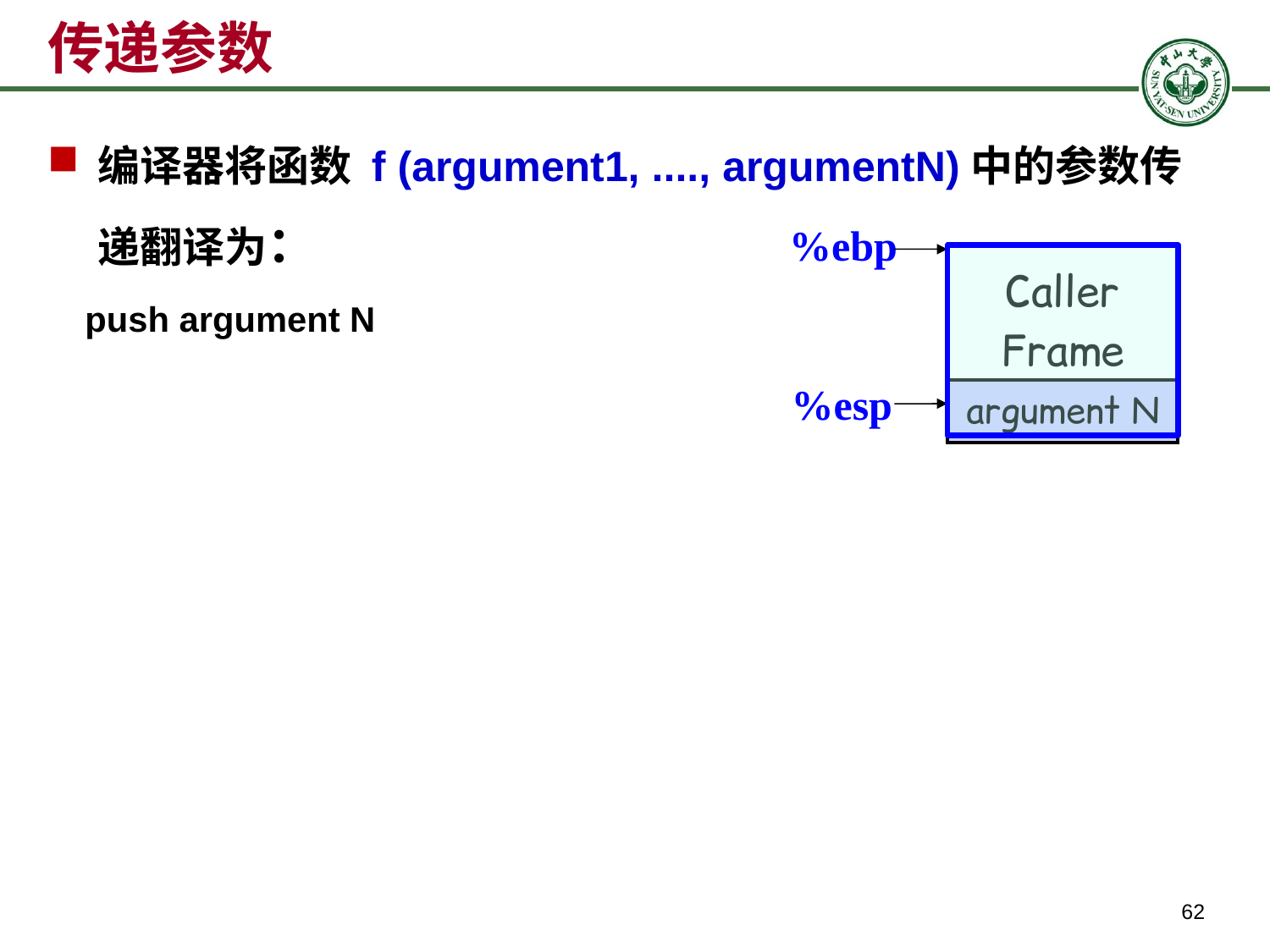

# 传递参数
编译器将函数 f (argument1, ...., argumentN)中的参数传递翻译为：
push argument N

%ebp

%esp

| Caller Frame |
| --- |

| argument N |
| --- |